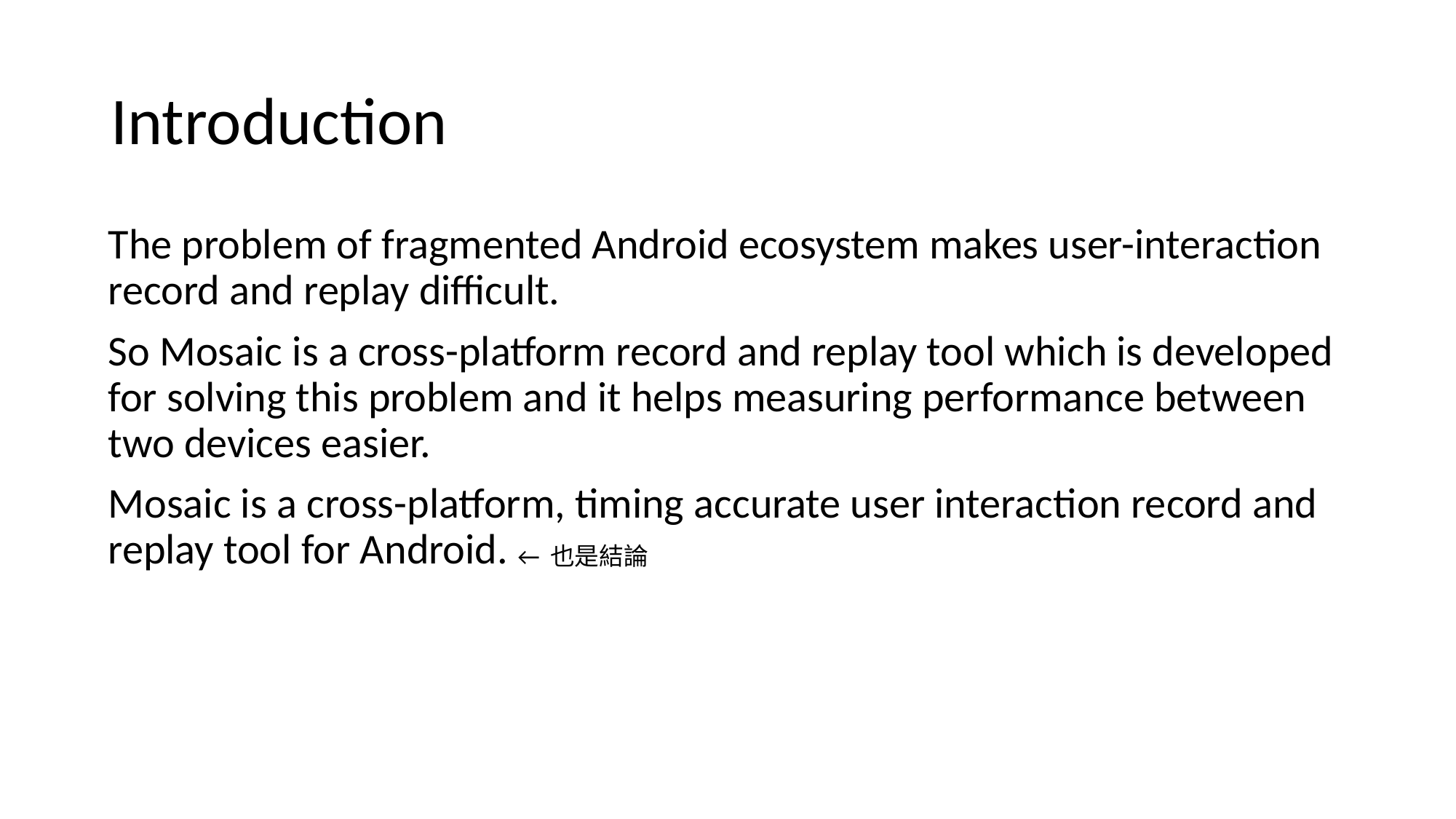

# Introduction
The problem of fragmented Android ecosystem makes user-interaction record and replay difficult.
So Mosaic is a cross-platform record and replay tool which is developed for solving this problem and it helps measuring performance between two devices easier.
Mosaic is a cross-platform, timing accurate user interaction record and replay tool for Android. ←也是結論